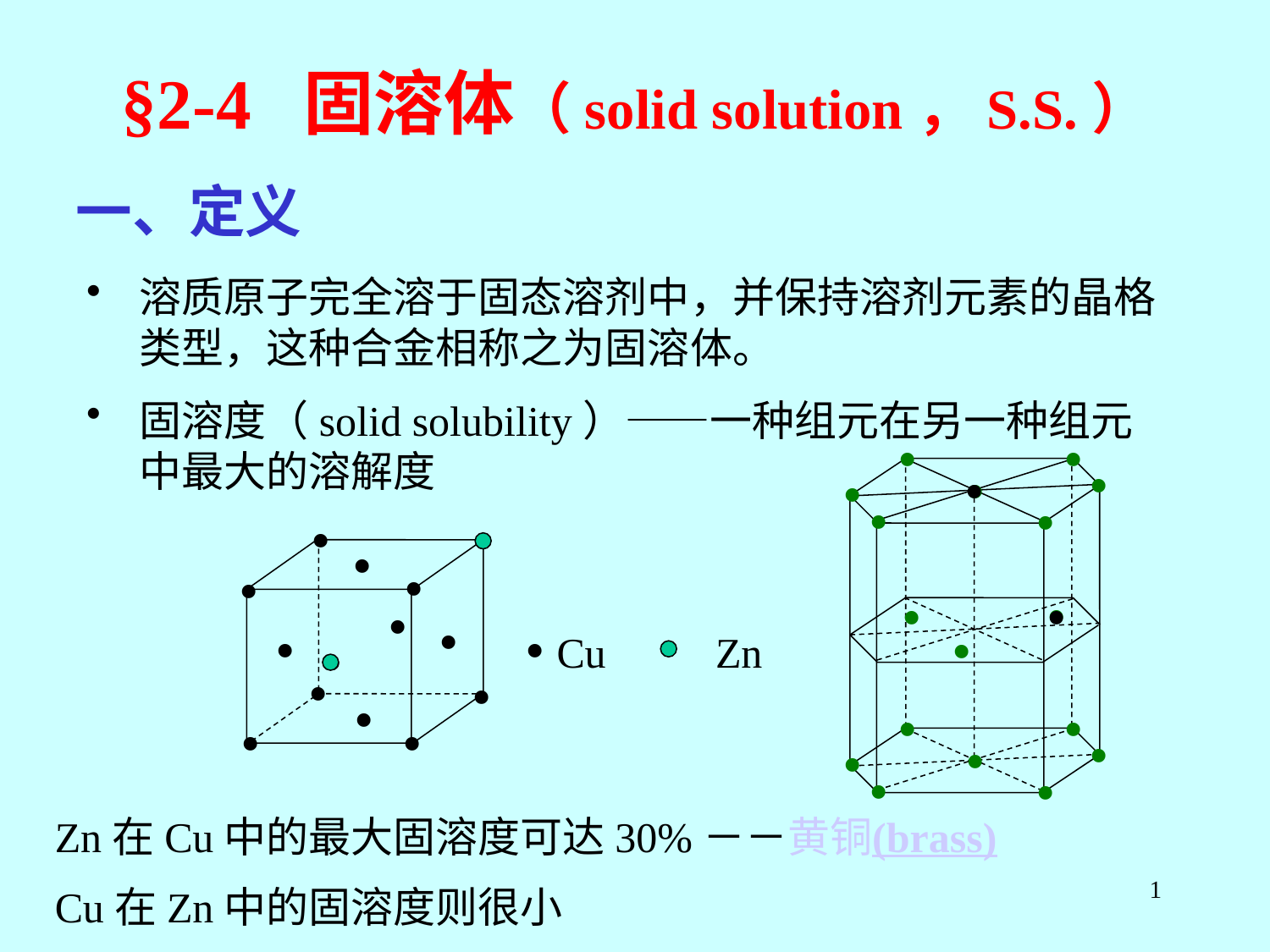

§2-4  固溶体（solid solution，S.S.）
一、定义
溶质原子完全溶于固态溶剂中，并保持溶剂元素的晶格类型，这种合金相称之为固溶体。
固溶度（solid solubility）——一种组元在另一种组元中最大的溶解度
•
•
•
•
•

•
•
•
•
•
•
•
•
•
•
•
•
•
•
•
•
•

•
•
•

•
•
•
•
•
•

•
•

•
Cu
Zn

Zn在Cu中的最大固溶度可达30%－－黄铜(brass)
Cu在Zn中的固溶度则很小
1